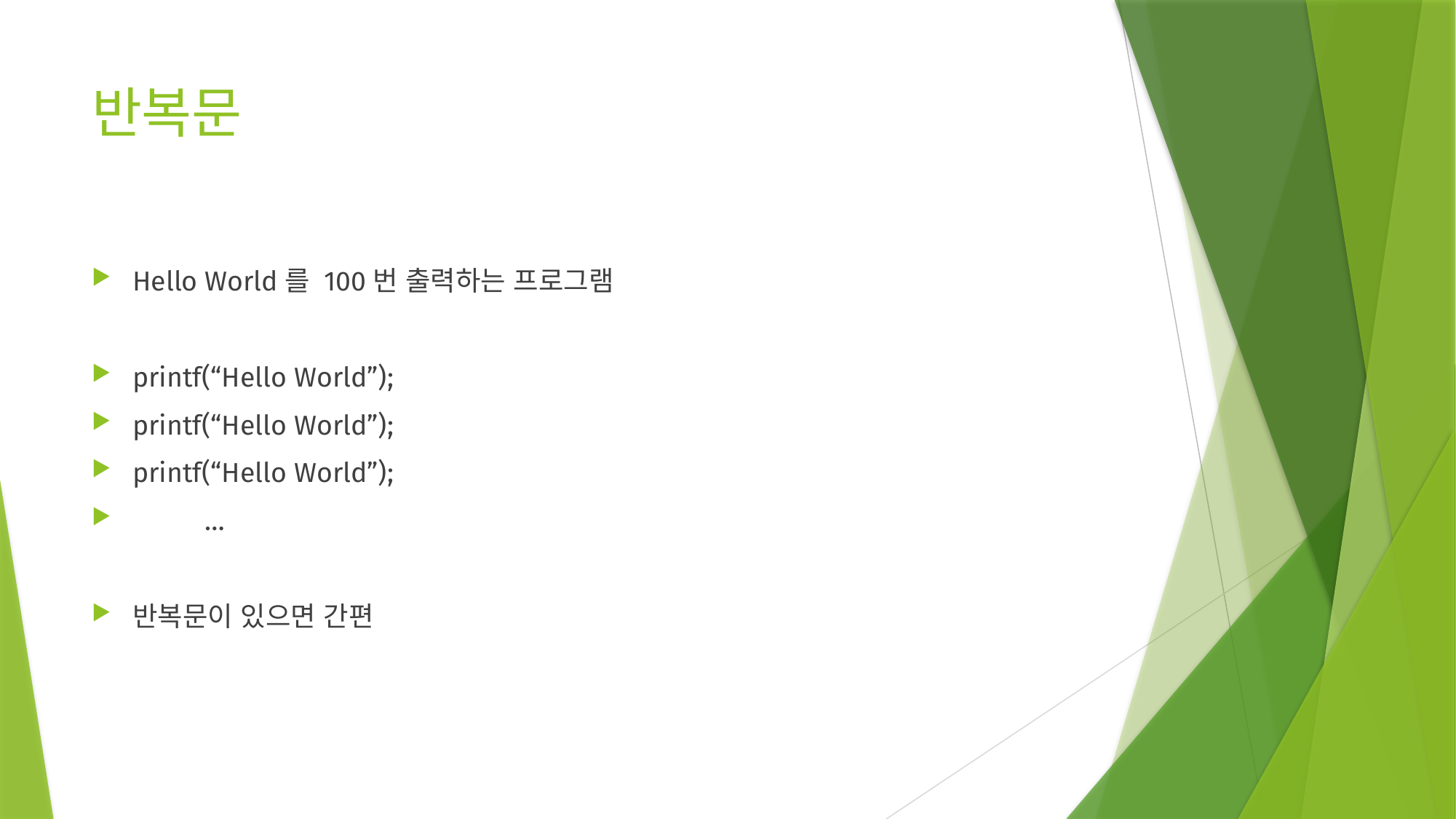

# 반복문
Hello World를 100번 출력하는 프로그램

printf(“Hello World”);
printf(“Hello World”);
printf(“Hello World”);
          …

반복문이 있으면 간편